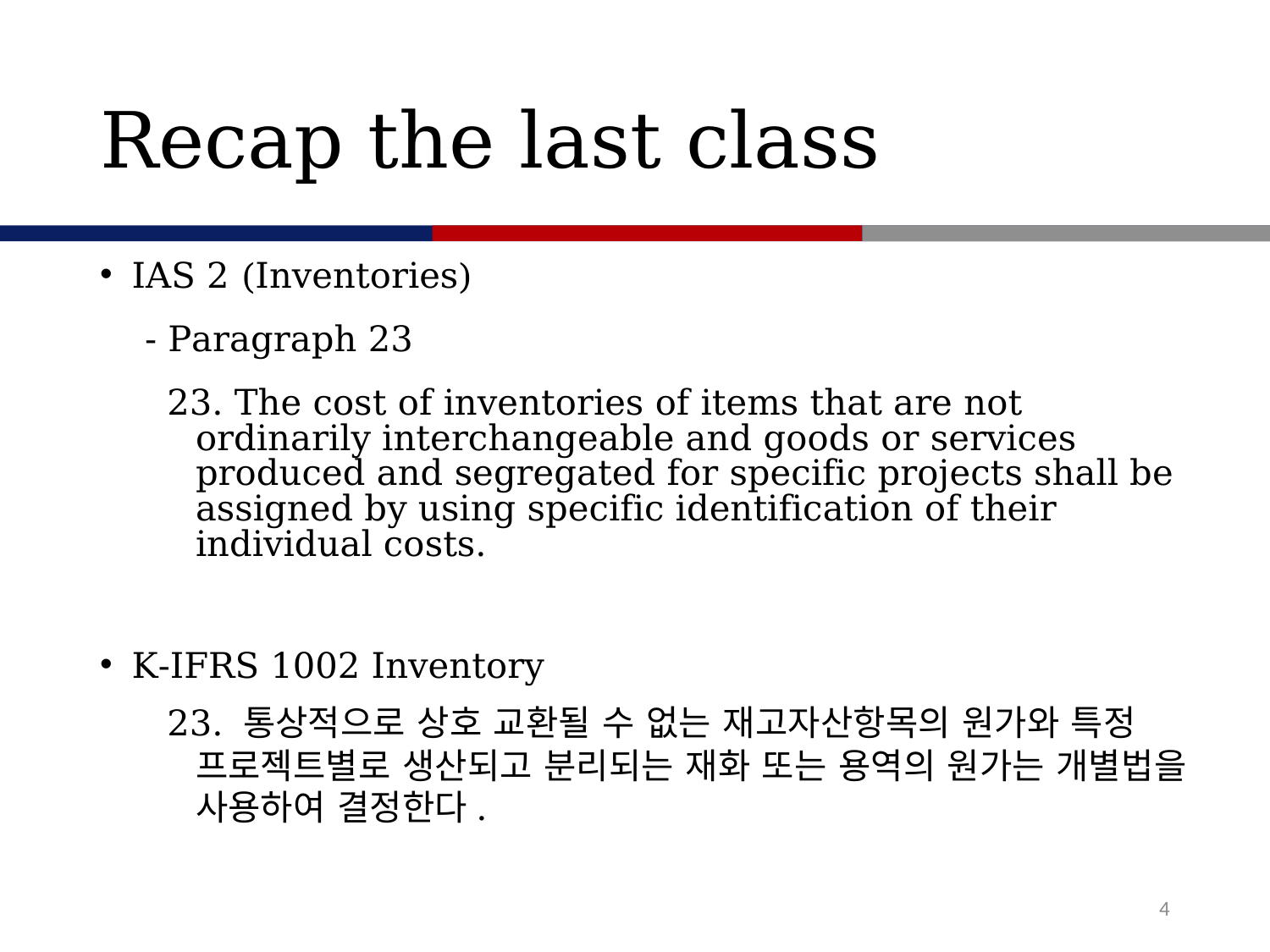

# Recap the last class
IAS 2 (Inventories)
    - Paragraph 23
      23. The cost of inventories of items that are not ordinarily interchangeable and goods or services produced and segregated for specific projects shall be assigned by using specific identification of their individual costs.

K-IFRS 1002 Inventory
      23. 통상적으로 상호 교환될 수 없는 재고자산항목의 원가와 특정 프로젝트별로 생산되고 분리되는 재화 또는 용역의 원가는 개별법을 사용하여 결정한다.
4